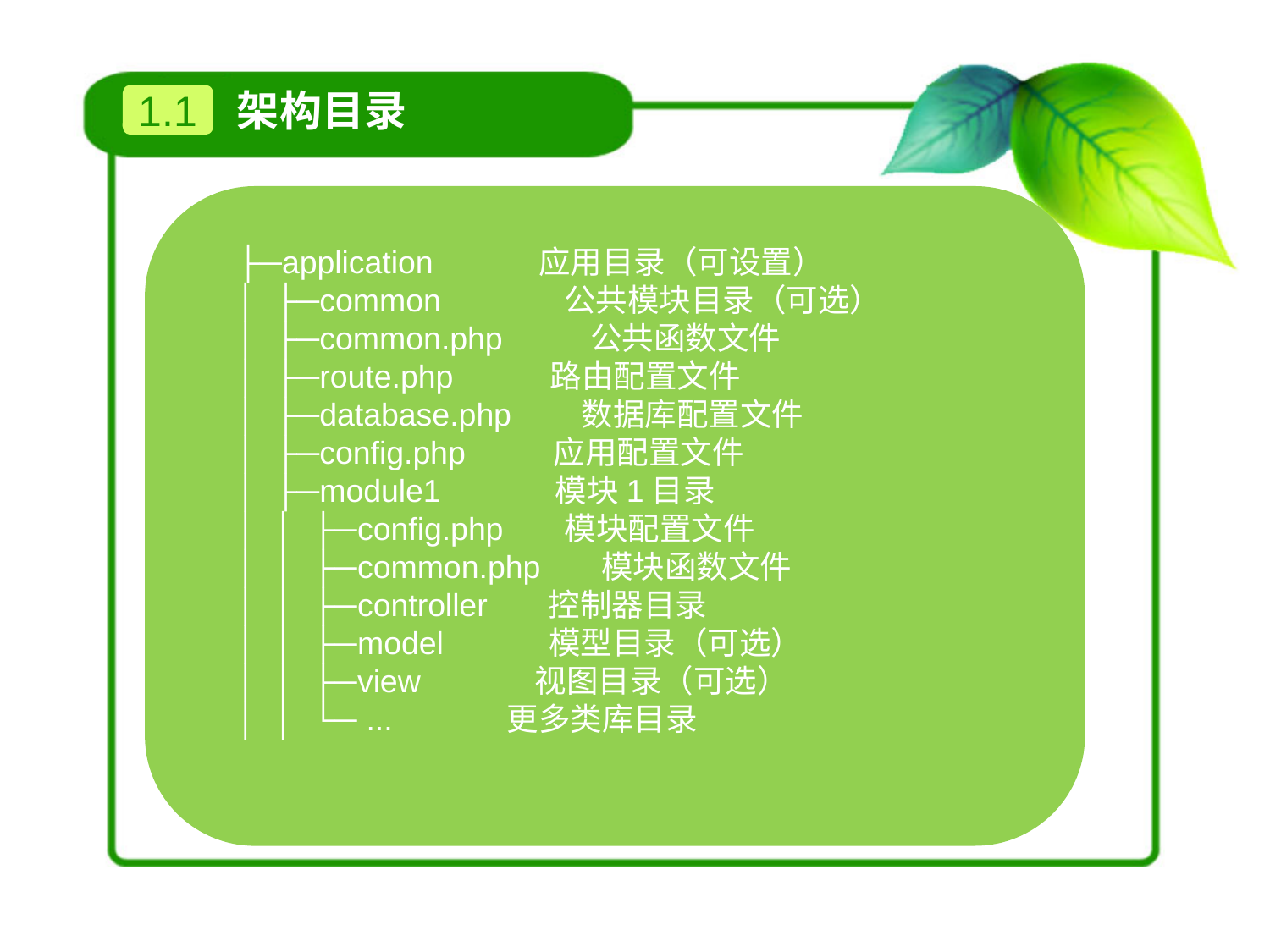

架构目录
1.1

├─application           应用目录（可设置）
│  ├─common             公共模块目录（可选）
│  ├─common.php         公共函数文件
│  ├─route.php          路由配置文件
│  ├─database.php       数据库配置文件
│  ├─config.php         应用配置文件
│  ├─module1            模块1目录
│  │  ├─config.php      模块配置文件
│  │  ├─common.php      模块函数文件
│  │  ├─controller      控制器目录
│  │  ├─model           模型目录（可选）
│  │  ├─view            视图目录（可选）
│  │  └─ ...            更多类库目录